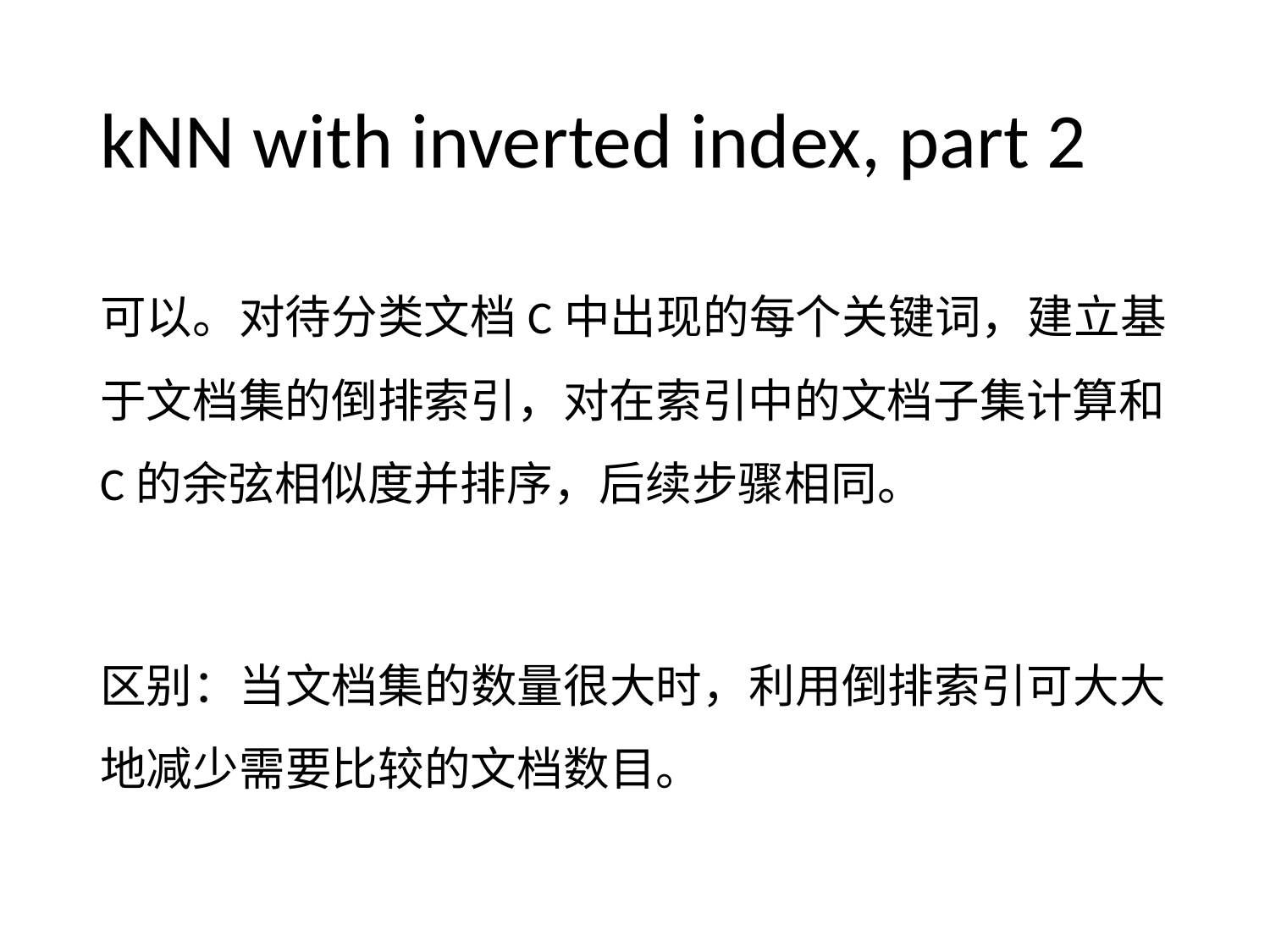

# kNN with inverted index, part 2
可以。对待分类文档C中出现的每个关键词，建立基于文档集的倒排索引，对在索引中的文档子集计算和C的余弦相似度并排序，后续步骤相同。

区别：当文档集的数量很大时，利用倒排索引可大大地减少需要比较的文档数目。